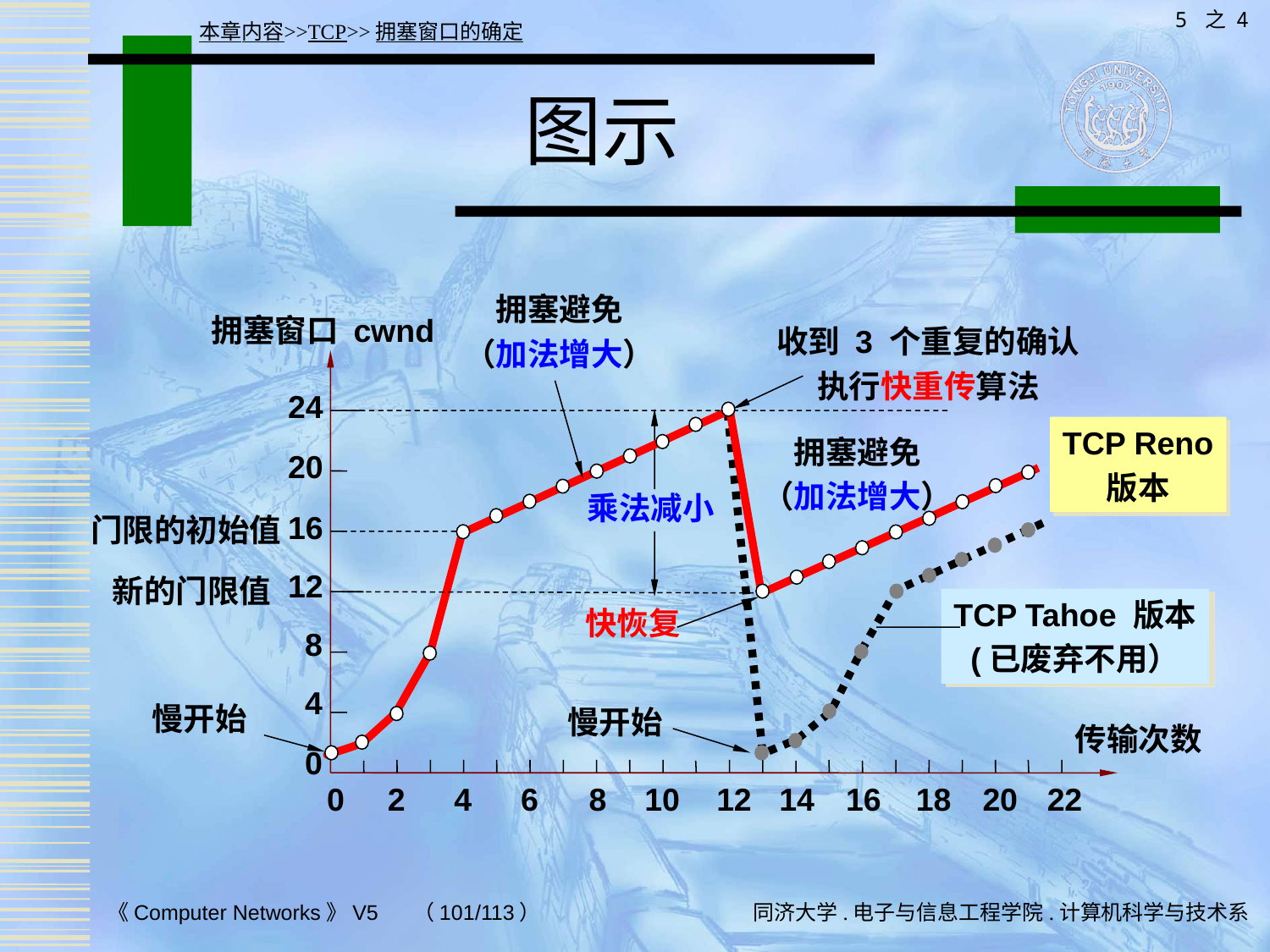

5 之 4
本章内容>>TCP>>拥塞窗口的确定
# 图示
拥塞避免
（加法增大）
拥塞窗口 cwnd
收到 3 个重复的确认
执行快重传算法

24

TCP Reno
版本

拥塞避免
（加法增大）

20

乘法减小

16
门限的初始值

12
新的门限值

TCP Tahoe 版本
(已废弃不用）

快恢复

8

4
慢开始
慢开始

传输次数

0

0
2
4
6
8
10
12
14
16
18
20
22